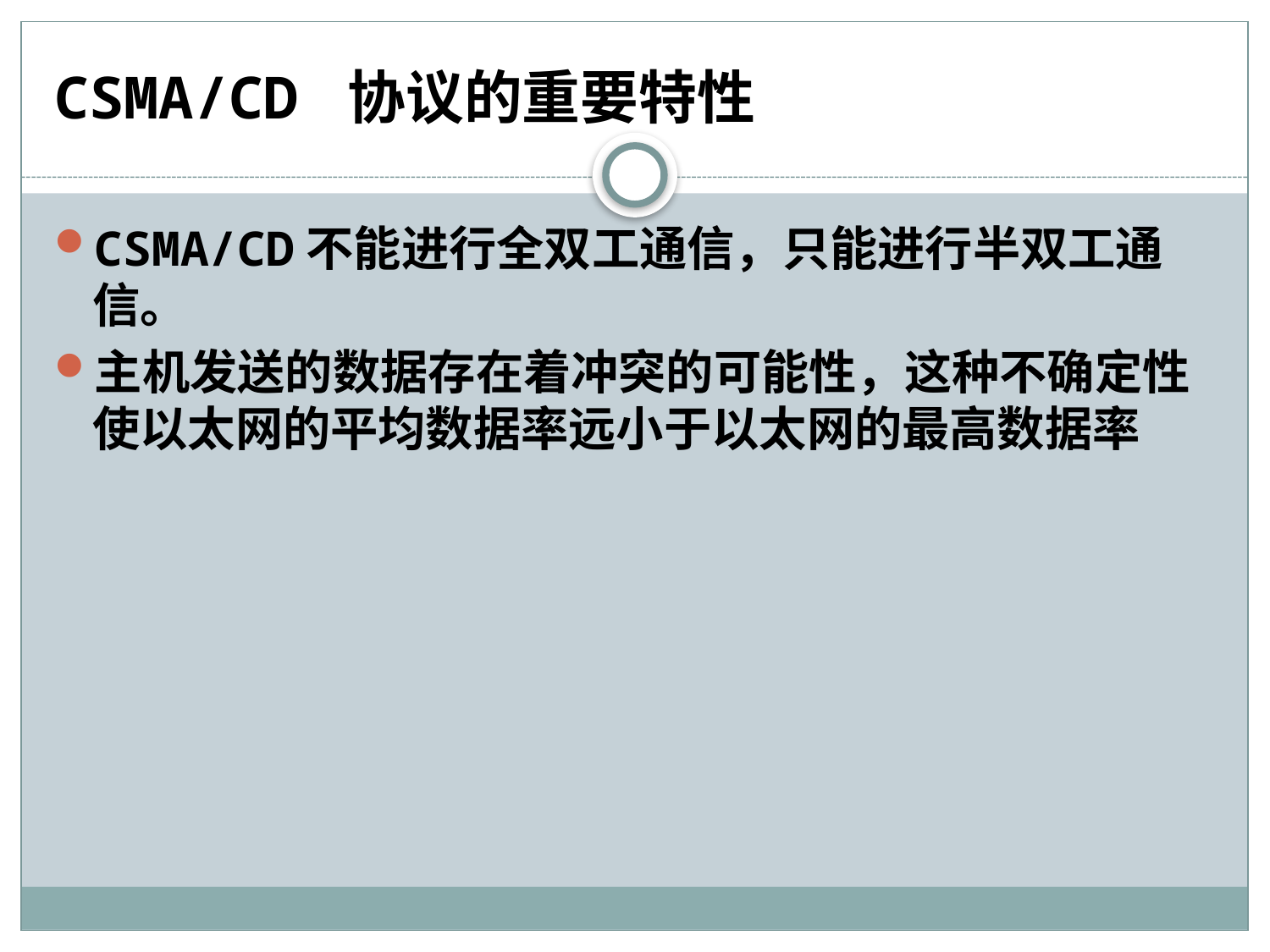

# CSMA/CD 协议的重要特性
CSMA/CD不能进行全双工通信，只能进行半双工通信。
主机发送的数据存在着冲突的可能性，这种不确定性使以太网的平均数据率远小于以太网的最高数据率